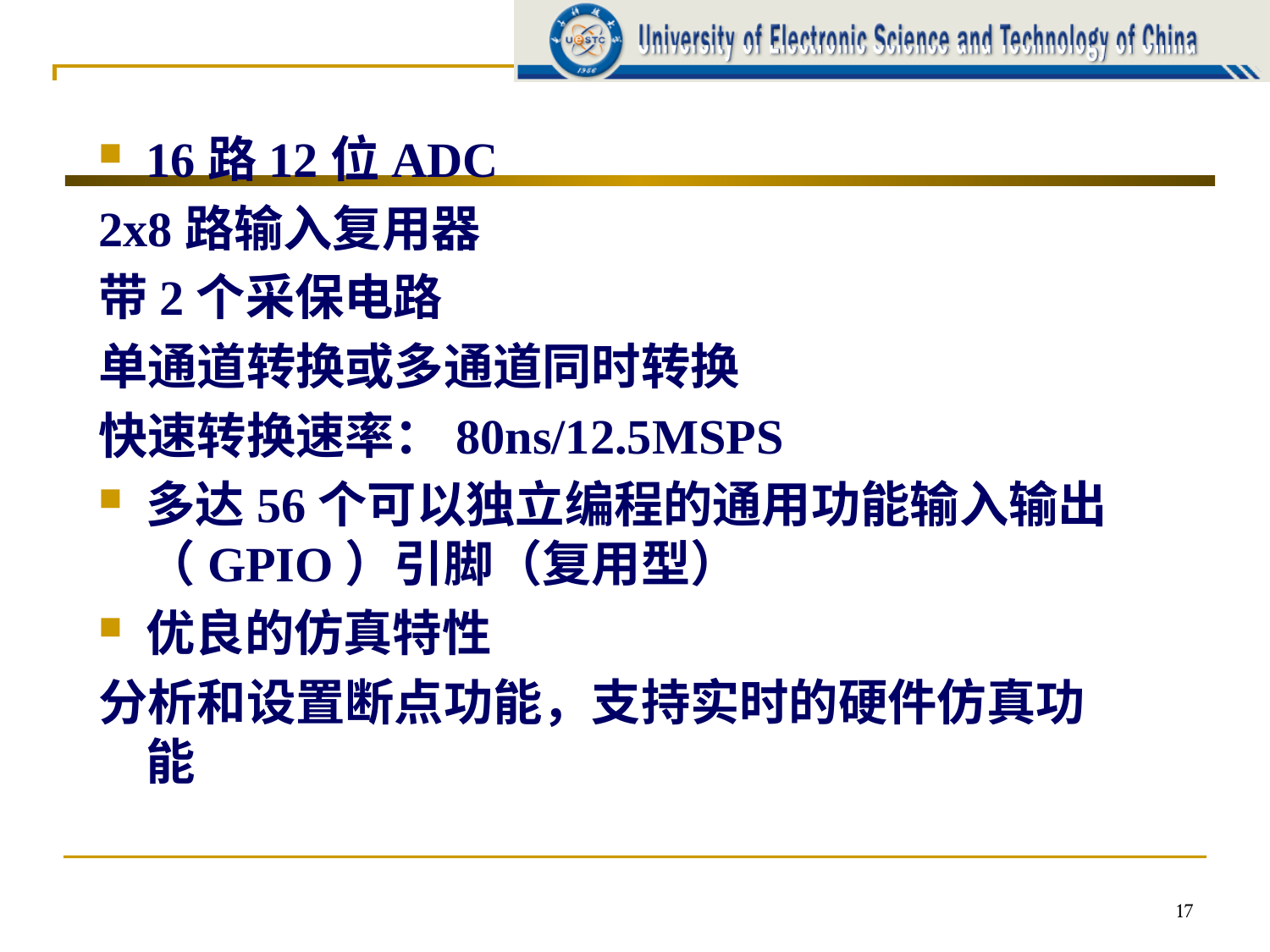

16路12位ADC
2x8路输入复用器
带2个采保电路
单通道转换或多通道同时转换
快速转换速率：80ns/12.5MSPS
多达56个可以独立编程的通用功能输入输出（GPIO）引脚（复用型）
优良的仿真特性
分析和设置断点功能，支持实时的硬件仿真功能
17